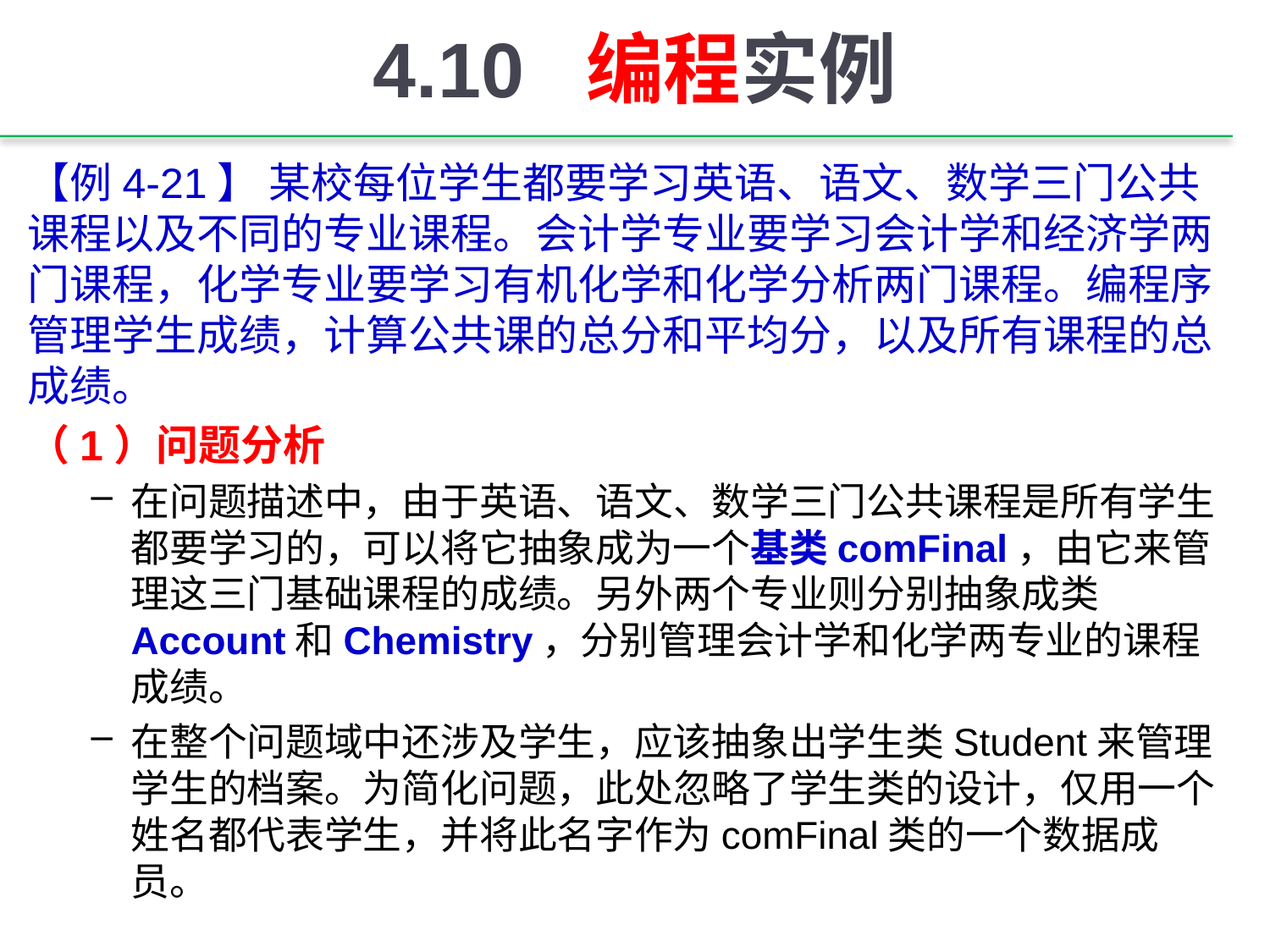

# 4.10  编程实例
【例4-21】 某校每位学生都要学习英语、语文、数学三门公共课程以及不同的专业课程。会计学专业要学习会计学和经济学两门课程，化学专业要学习有机化学和化学分析两门课程。编程序管理学生成绩，计算公共课的总分和平均分，以及所有课程的总成绩。
（1）问题分析
在问题描述中，由于英语、语文、数学三门公共课程是所有学生都要学习的，可以将它抽象成为一个基类comFinal，由它来管理这三门基础课程的成绩。另外两个专业则分别抽象成类Account和Chemistry，分别管理会计学和化学两专业的课程成绩。
在整个问题域中还涉及学生，应该抽象出学生类Student来管理学生的档案。为简化问题，此处忽略了学生类的设计，仅用一个姓名都代表学生，并将此名字作为comFinal类的一个数据成员。